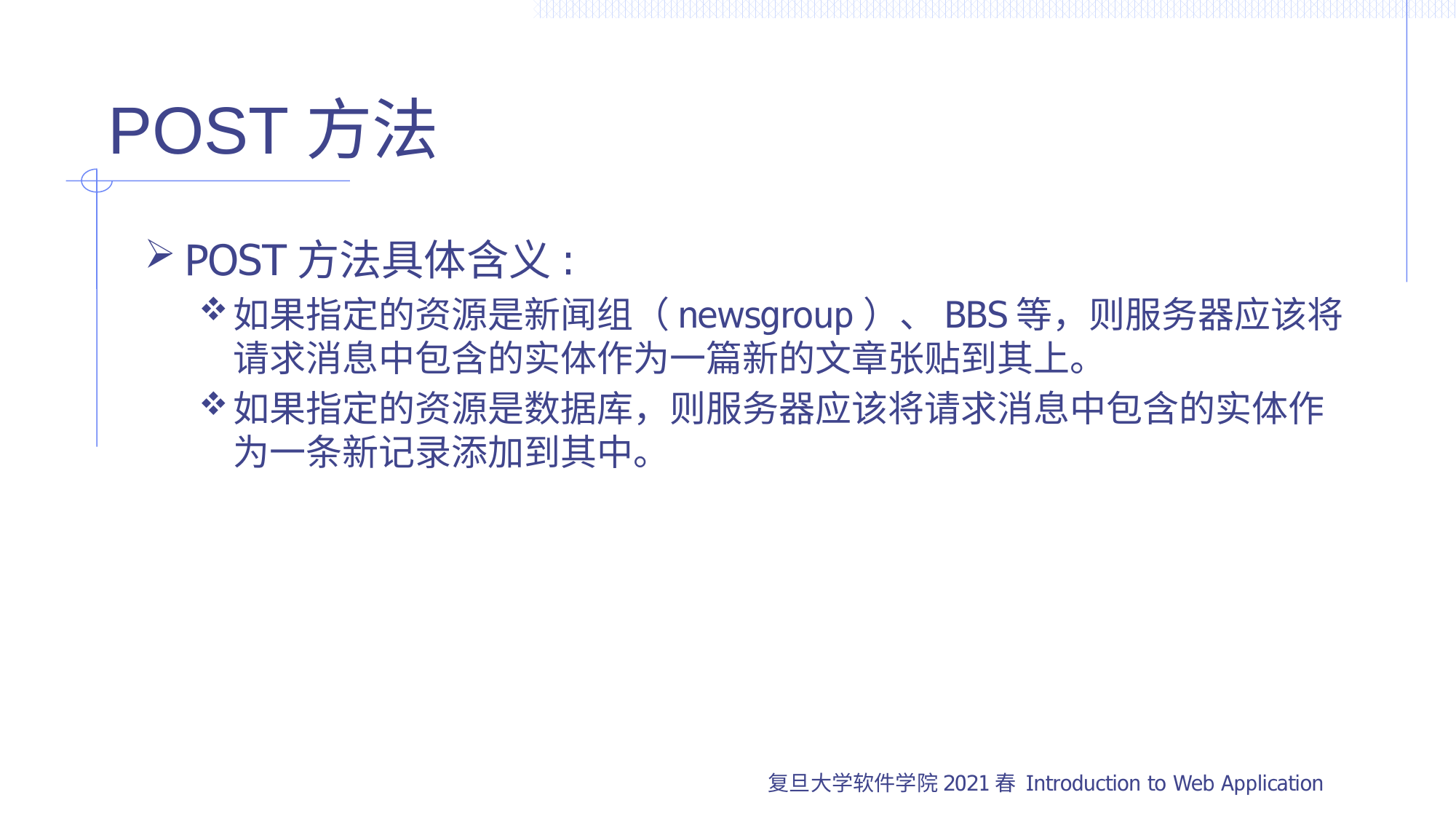

# POST方法
POST方法具体含义:
如果指定的资源是新闻组（newsgroup）、BBS等，则服务器应该将请求消息中包含的实体作为一篇新的文章张贴到其上。
如果指定的资源是数据库，则服务器应该将请求消息中包含的实体作为一条新记录添加到其中。